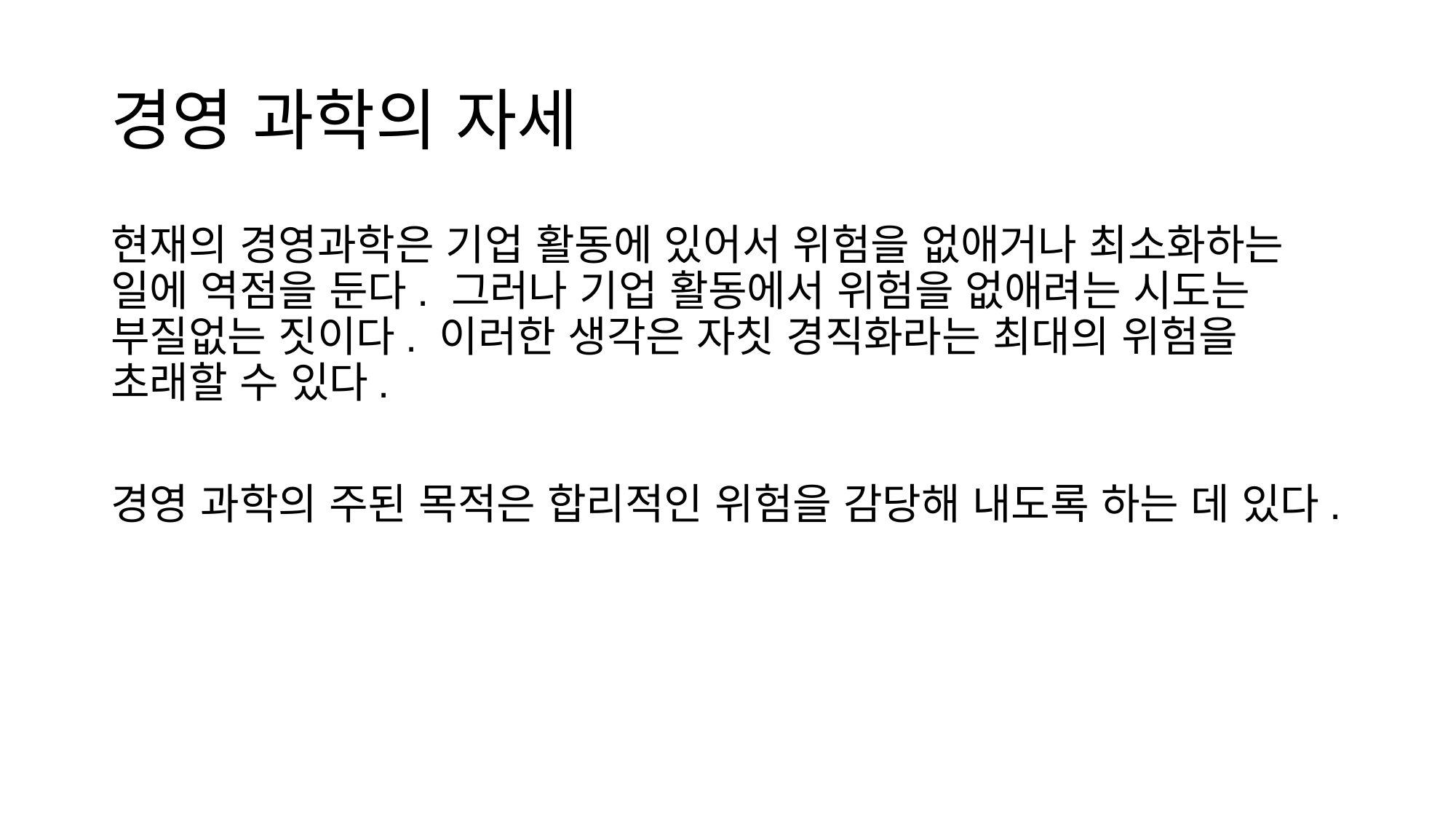

# 경영 과학의 자세
현재의 경영과학은 기업 활동에 있어서 위험을 없애거나 최소화하는 일에 역점을 둔다. 그러나 기업 활동에서 위험을 없애려는 시도는 부질없는 짓이다. 이러한 생각은 자칫 경직화라는 최대의 위험을 초래할 수 있다.

경영 과학의 주된 목적은 합리적인 위험을 감당해 내도록 하는 데 있다.